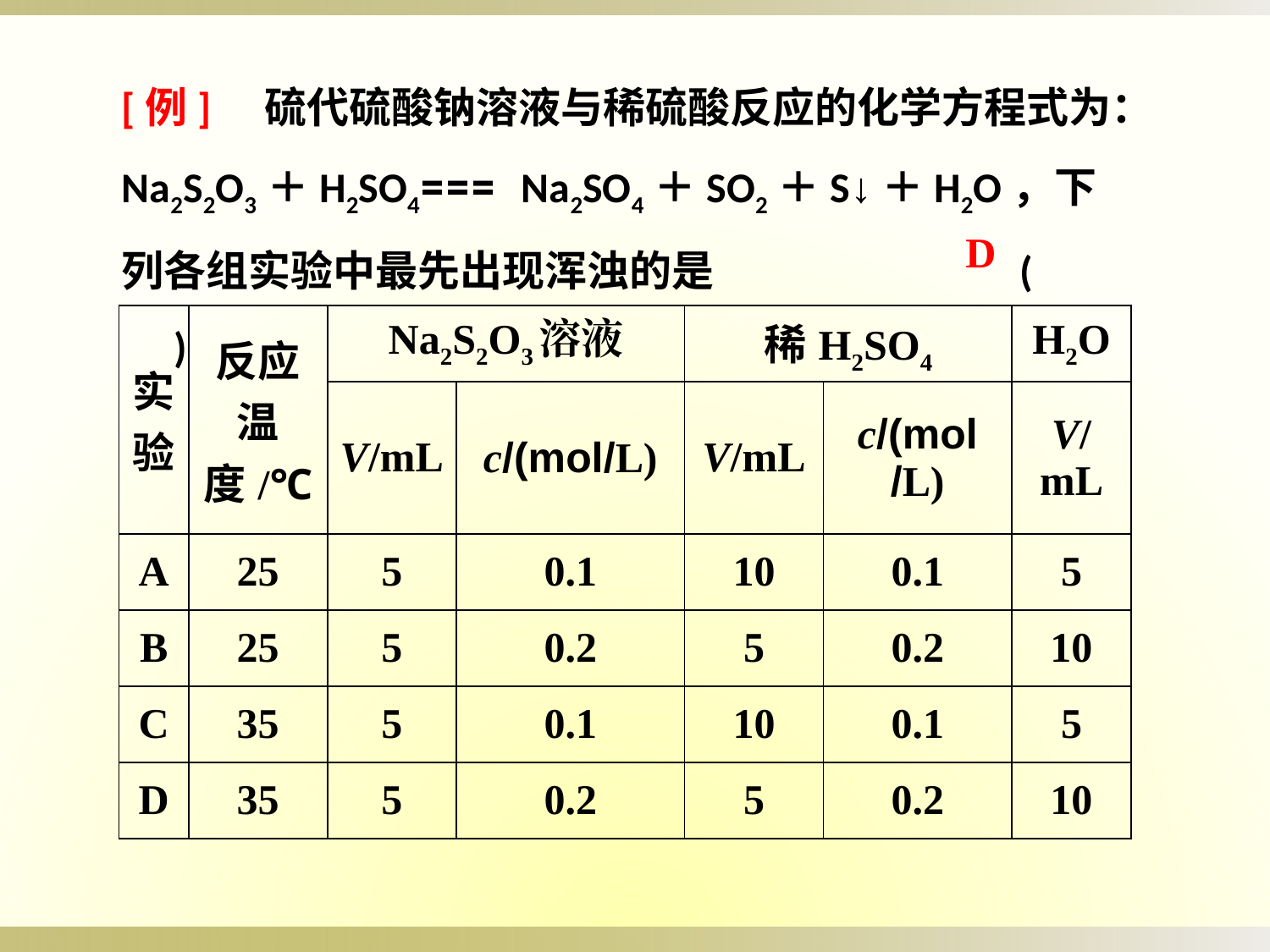

[例]　硫代硫酸钠溶液与稀硫酸反应的化学方程式为：
Na2S2O3＋H2SO4=== Na2SO4＋SO2＋S↓＋H2O，下列各组实验中最先出现浑浊的是                               (　　)
D
| 实 验 | 反应 温度/℃ | Na2S2O3溶液 |  | 稀H2SO4 |  | H2O |
| --- | --- | --- | --- | --- | --- | --- |
|  |  | V/mL | c/(mol/L) | V/mL | c/(mol /L) | V/mL |
| A | 25 | 5 | 0.1 | 10 | 0.1 | 5 |
| B | 25 | 5 | 0.2 | 5 | 0.2 | 10 |
| C | 35 | 5 | 0.1 | 10 | 0.1 | 5 |
| D | 35 | 5 | 0.2 | 5 | 0.2 | 10 |